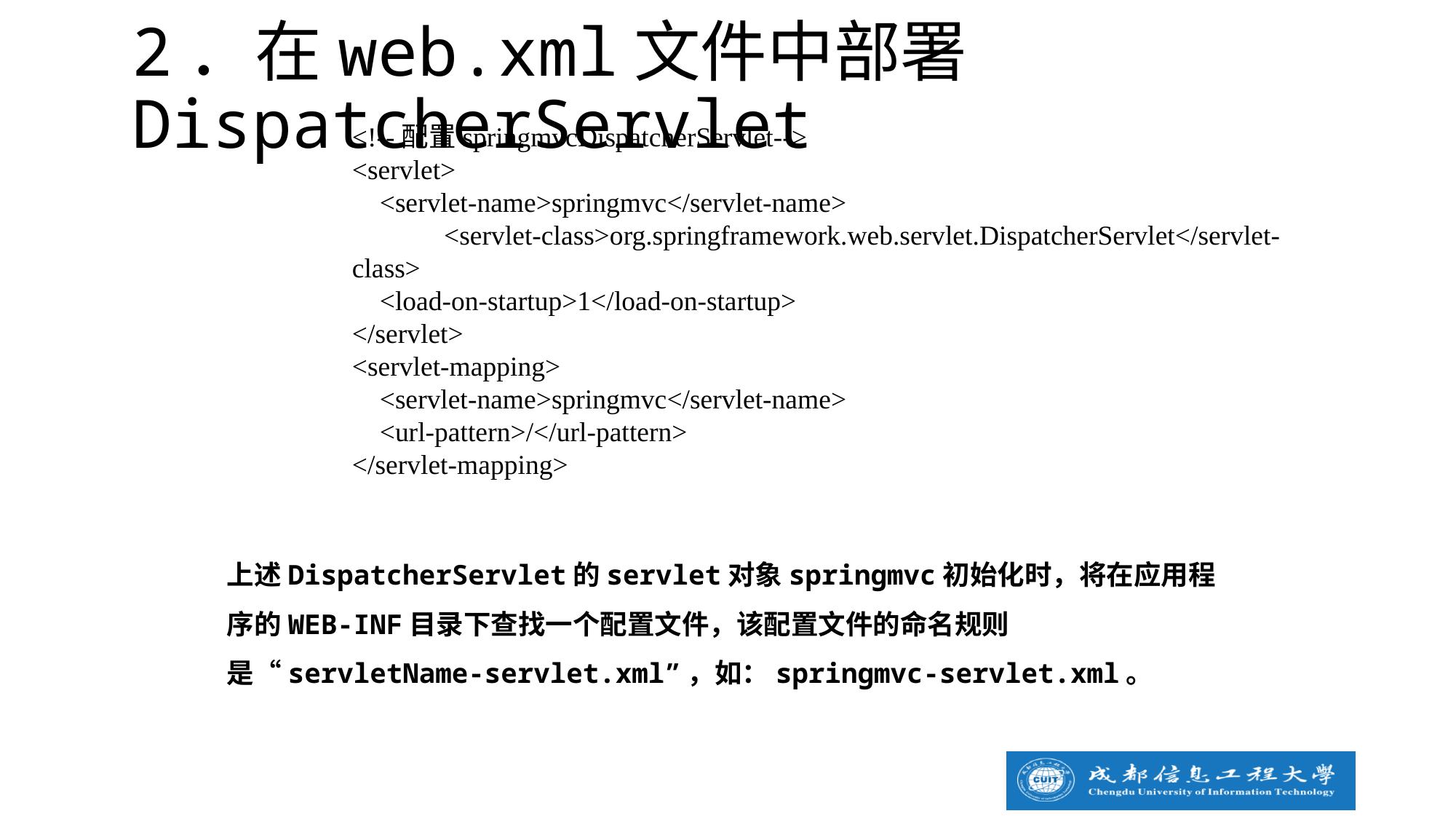

2．在web.xml文件中部署DispatcherServlet
<!--配置springmvcDispatcherServlet-->
<servlet>
    <servlet-name>springmvc</servlet-name>
    <servlet-class>org.springframework.web.servlet.DispatcherServlet</servlet-class>
    <load-on-startup>1</load-on-startup>
</servlet>
<servlet-mapping>
    <servlet-name>springmvc</servlet-name>
    <url-pattern>/</url-pattern>
</servlet-mapping>
上述DispatcherServlet的servlet对象springmvc初始化时，将在应用程序的WEB-INF目录下查找一个配置文件，该配置文件的命名规则是“servletName-servlet.xml”，如：springmvc-servlet.xml。